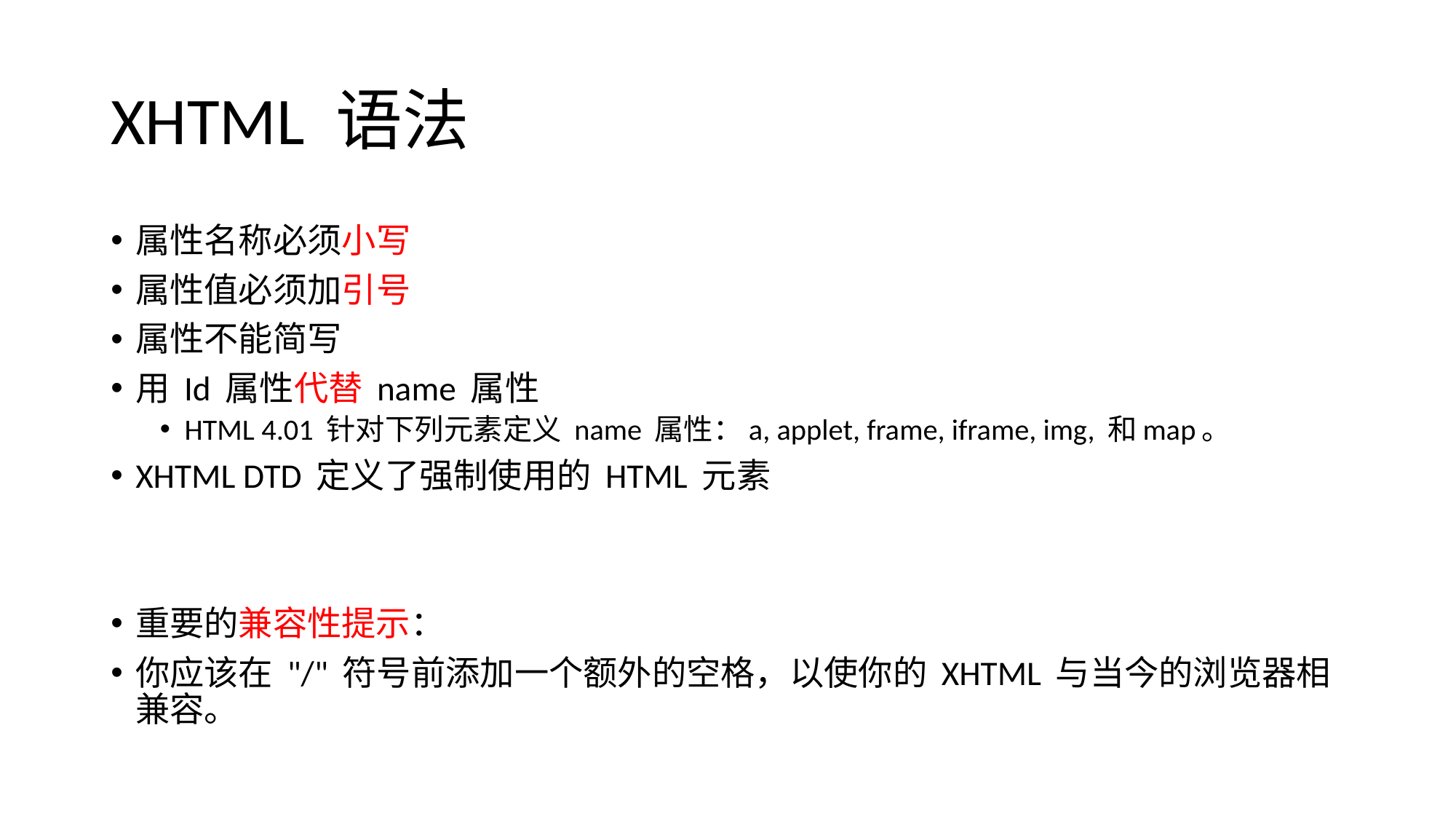

# XHTML 语法
属性名称必须小写
属性值必须加引号
属性不能简写
用 Id 属性代替 name 属性
HTML 4.01 针对下列元素定义 name 属性：a, applet, frame, iframe, img, 和map。
XHTML DTD 定义了强制使用的 HTML 元素

重要的兼容性提示：
你应该在 "/" 符号前添加一个额外的空格，以使你的 XHTML 与当今的浏览器相兼容。